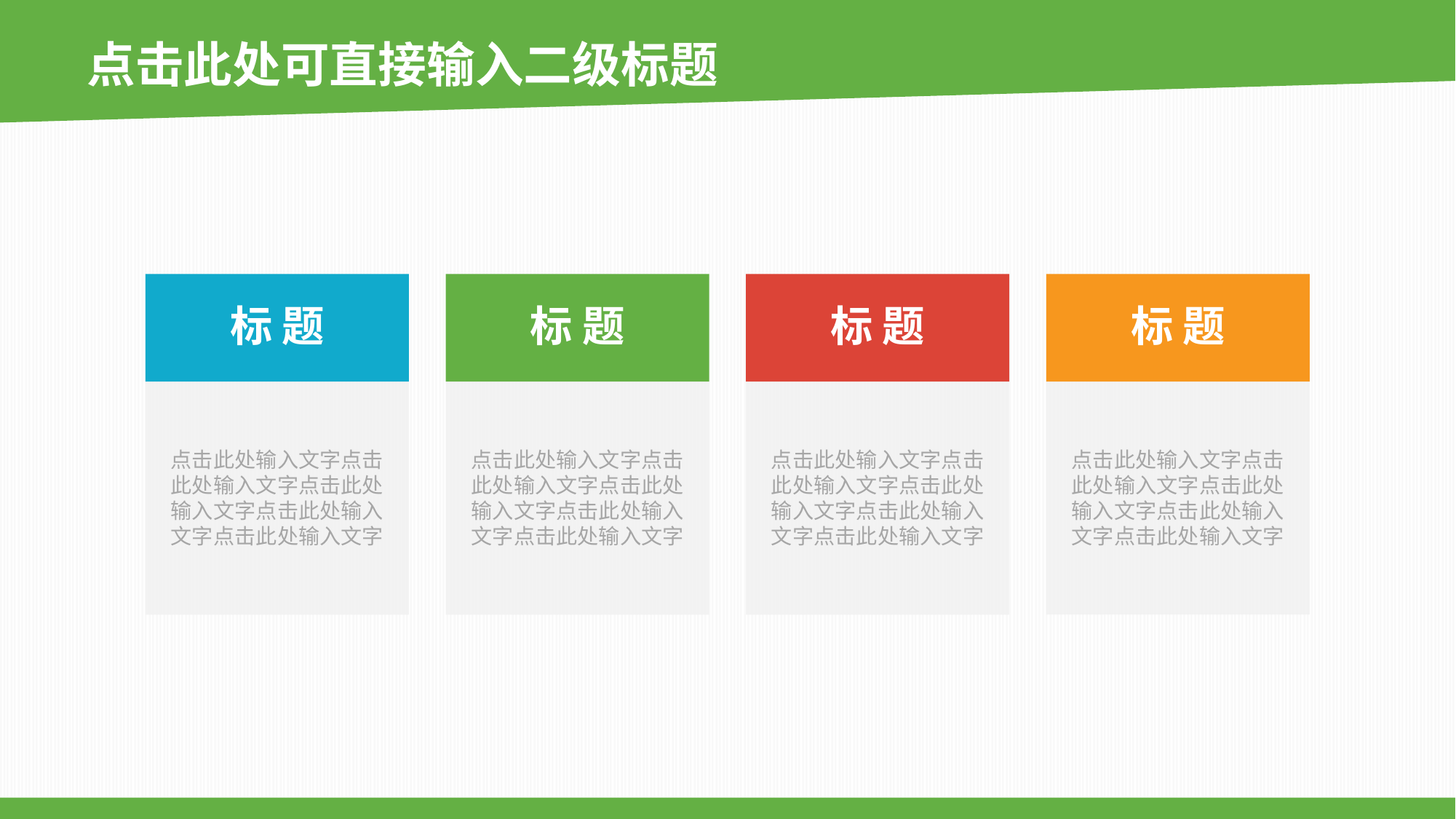

点击此处可直接输入二级标题
标 题
标 题
标 题
标 题

点击此处输入文字点击此处输入文字点击此处输入文字点击此处输入文字点击此处输入文字

点击此处输入文字点击此处输入文字点击此处输入文字点击此处输入文字点击此处输入文字

点击此处输入文字点击此处输入文字点击此处输入文字点击此处输入文字点击此处输入文字

点击此处输入文字点击此处输入文字点击此处输入文字点击此处输入文字点击此处输入文字